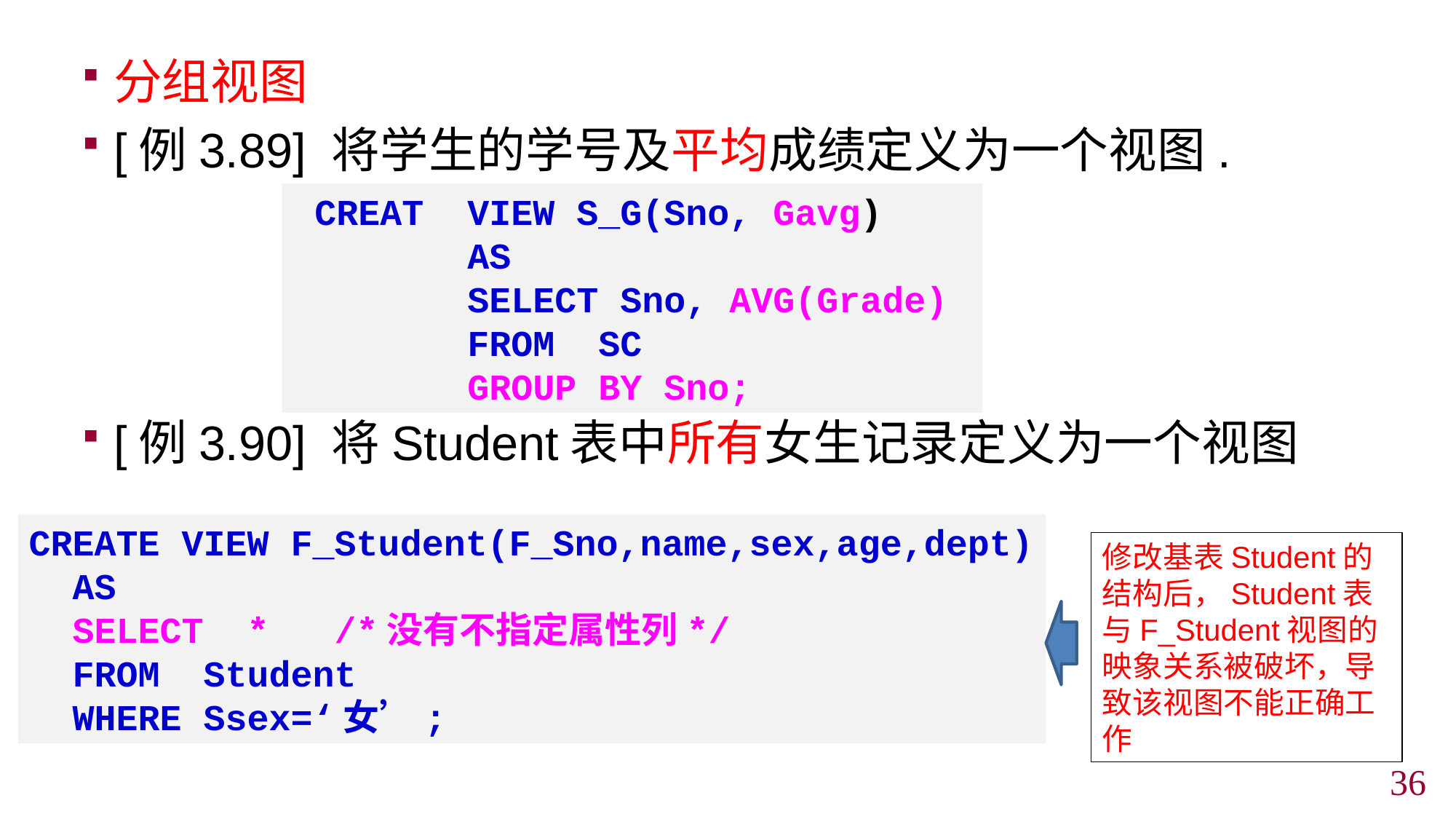

分组视图
[例3.89] 将学生的学号及平均成绩定义为一个视图.

[例3.90] 将Student表中所有女生记录定义为一个视图

 CREAT  VIEW S_G(Sno, Gavg)
        AS
        SELECT Sno, AVG(Grade)
        FROM  SC
        GROUP BY Sno;
CREATE VIEW F_Student(F_Sno,name,sex,age,dept)
  AS
  SELECT  *   /*没有不指定属性列*/
  FROM  Student
  WHERE Ssex=‘女’;
修改基表Student的结构后，Student表与F_Student视图的映象关系被破坏，导致该视图不能正确工作

36